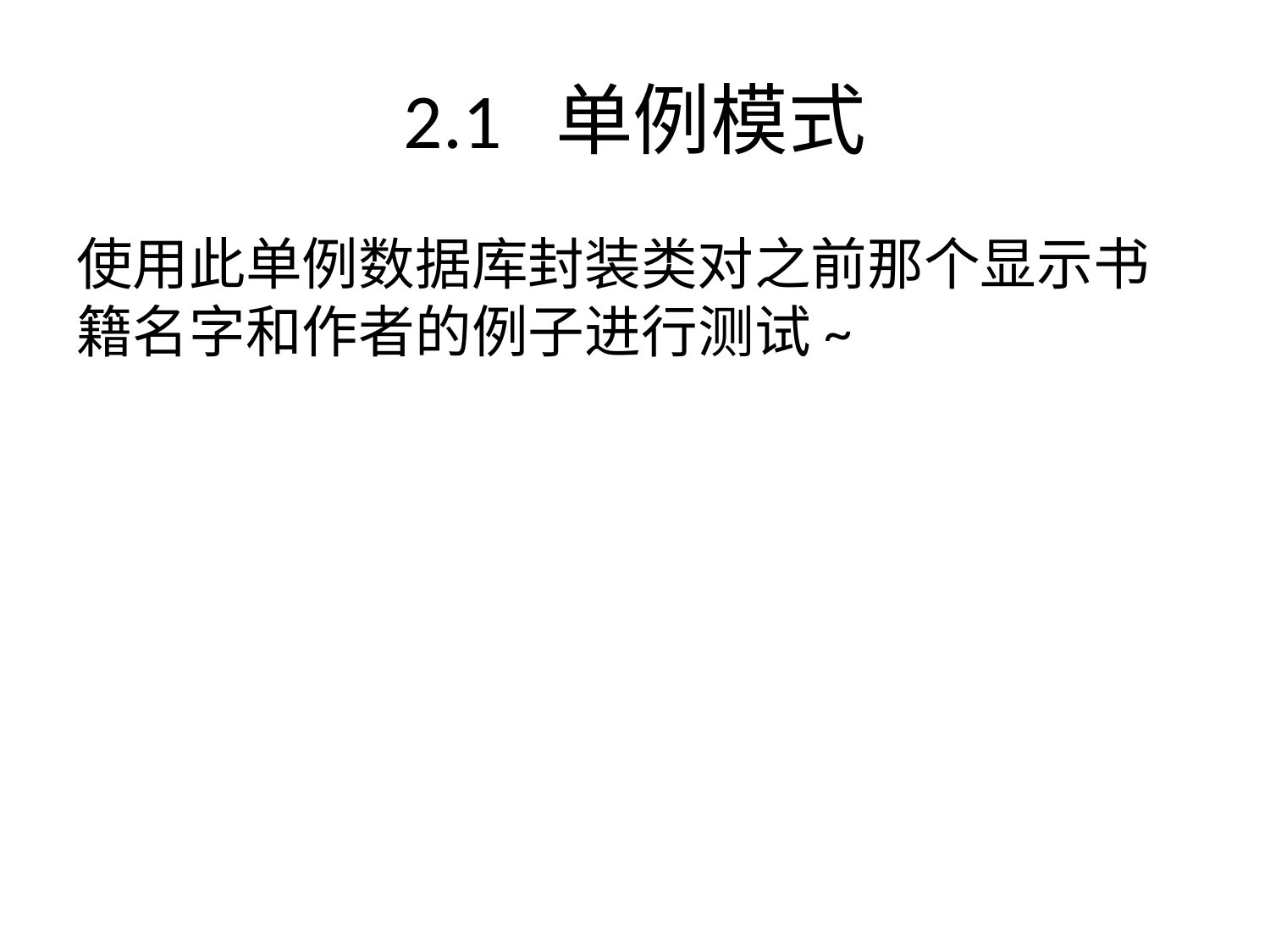

# 2.1  单例模式
使用此单例数据库封装类对之前那个显示书籍名字和作者的例子进行测试~